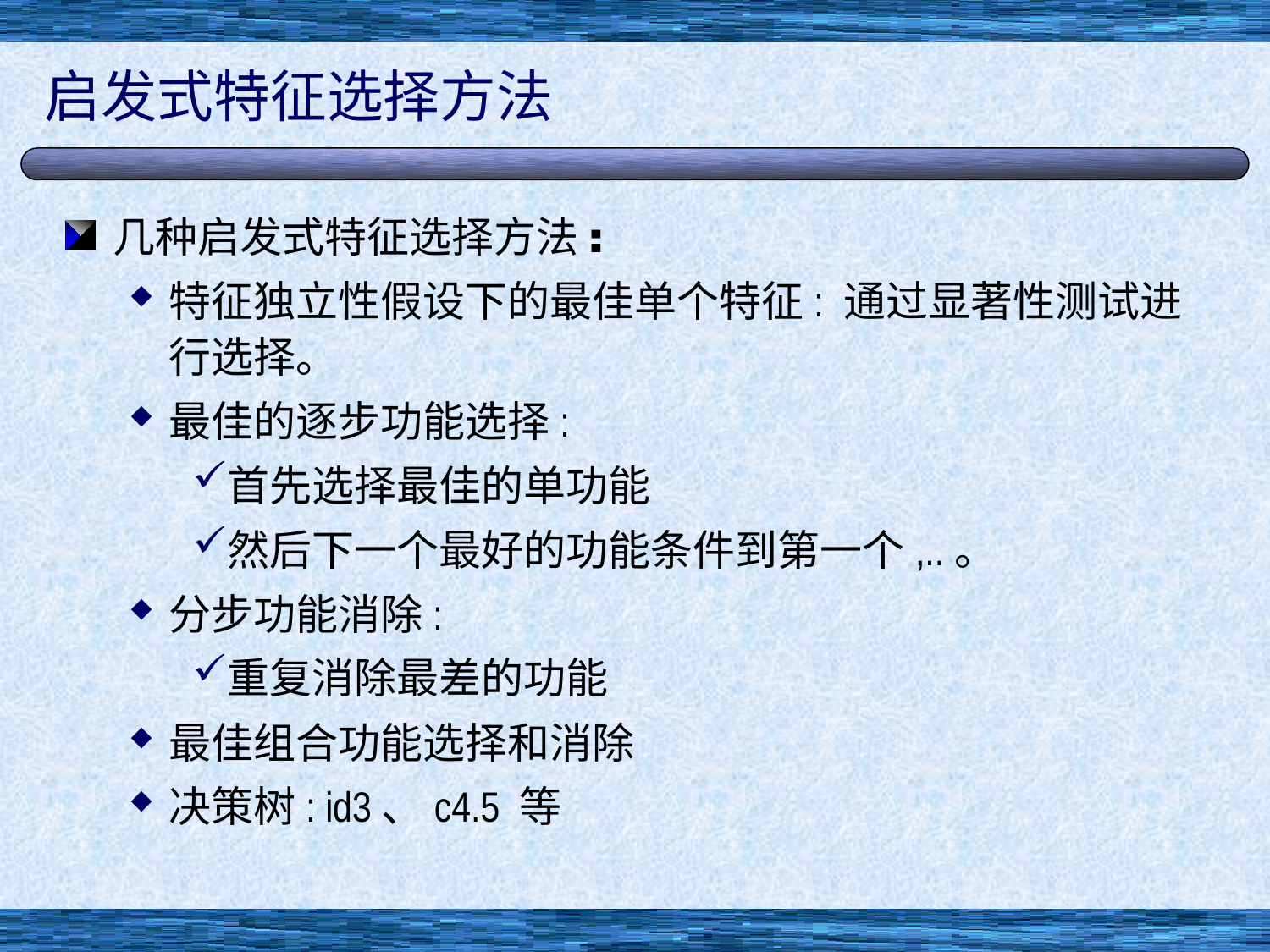

# 启发式特征选择方法
几种启发式特征选择方法:
特征独立性假设下的最佳单个特征: 通过显著性测试进行选择。
最佳的逐步功能选择:
首先选择最佳的单功能
然后下一个最好的功能条件到第一个,..。
分步功能消除:
重复消除最差的功能
最佳组合功能选择和消除
决策树: id3、c4.5 等